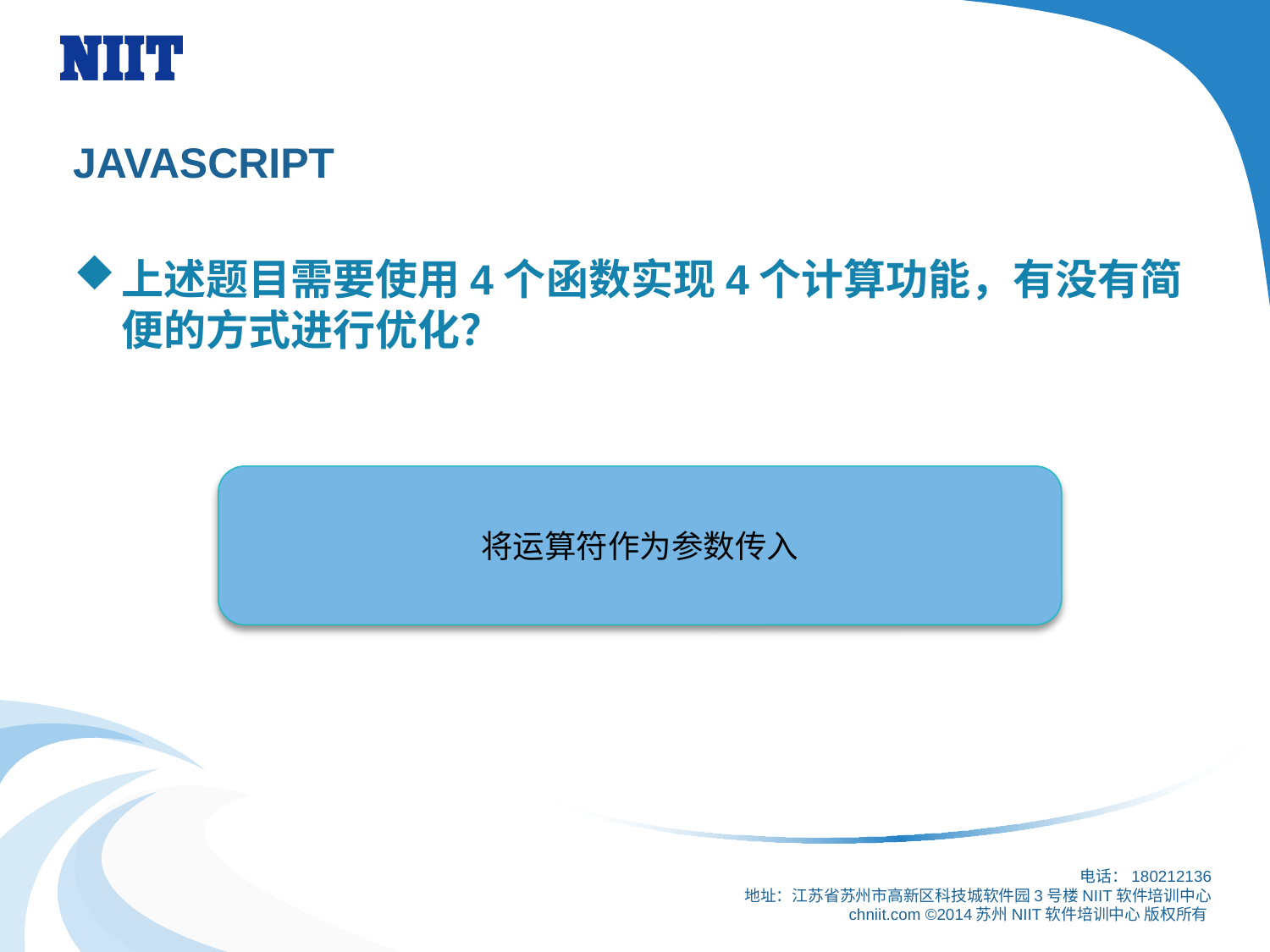

# JAVASCRIPT
上述题目需要使用4个函数实现4个计算功能，有没有简便的方式进行优化？
将运算符作为参数传入